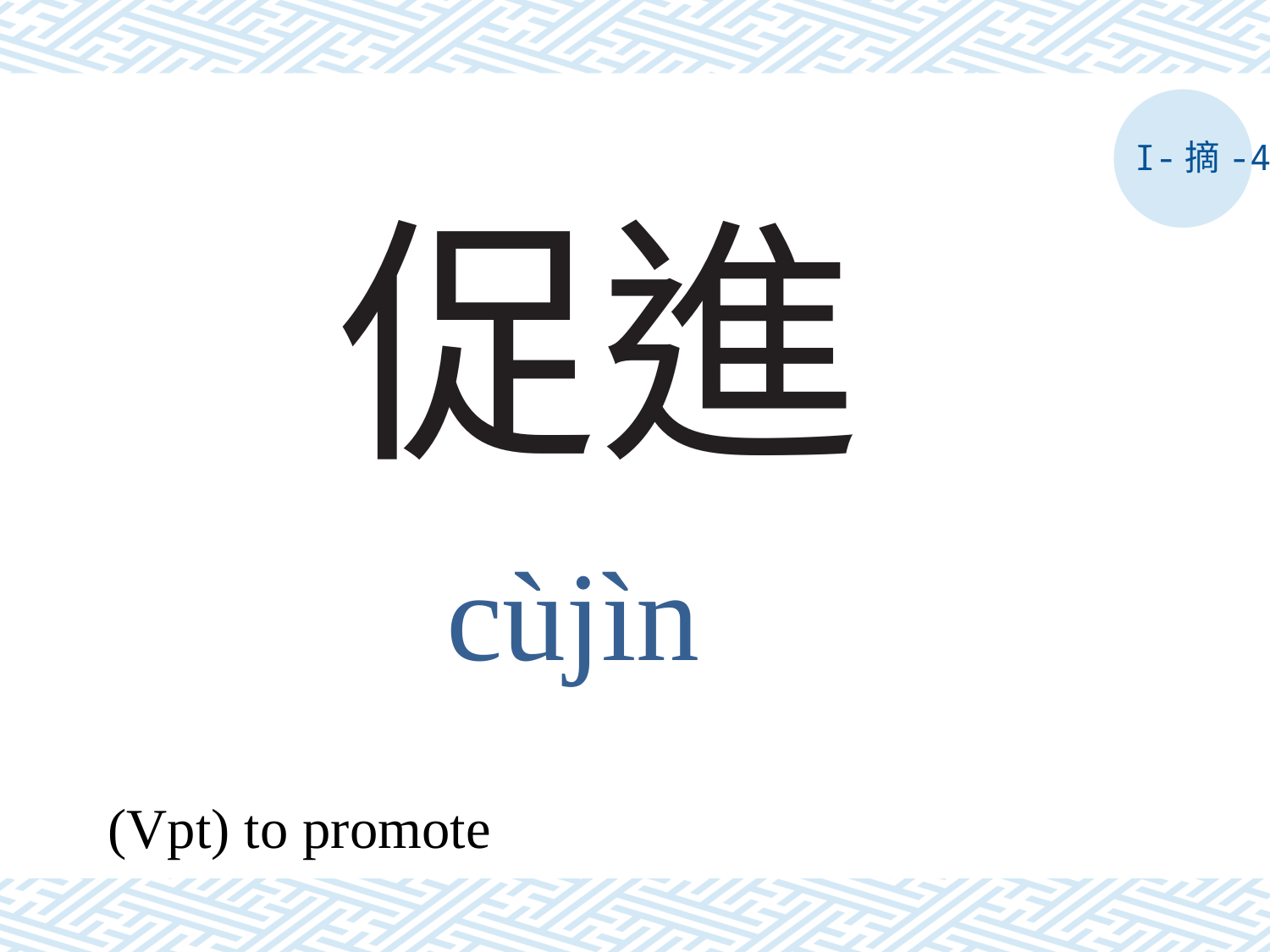

I-摘-4

# 促進
cùjìn
(Vpt) to promote